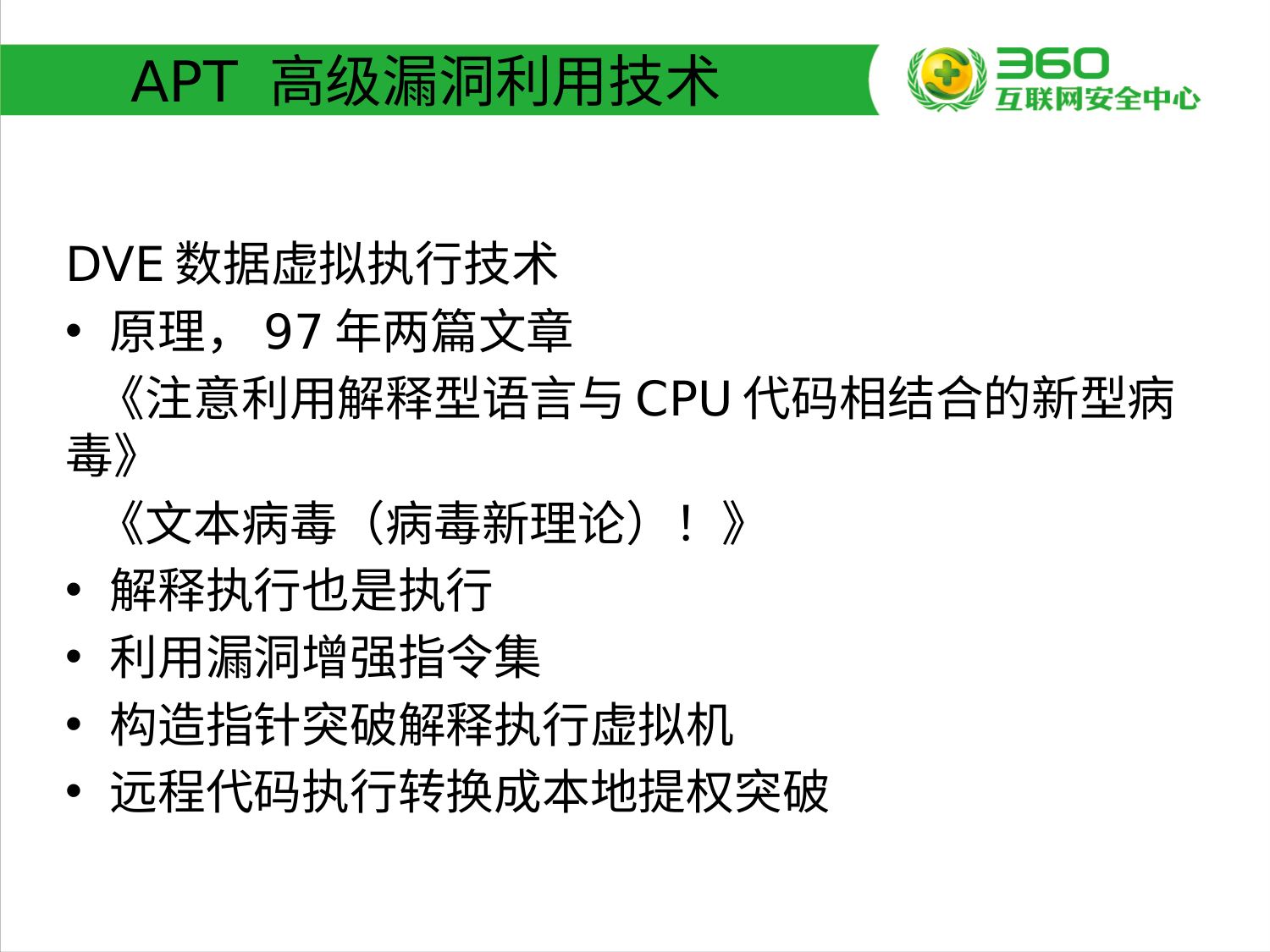

# APT 高级漏洞利用技术
DVE数据虚拟执行技术
原理，97年两篇文章
  《注意利用解释型语言与CPU代码相结合的新型病毒》
  《文本病毒（病毒新理论）！》
解释执行也是执行
利用漏洞增强指令集
构造指针突破解释执行虚拟机
远程代码执行转换成本地提权突破